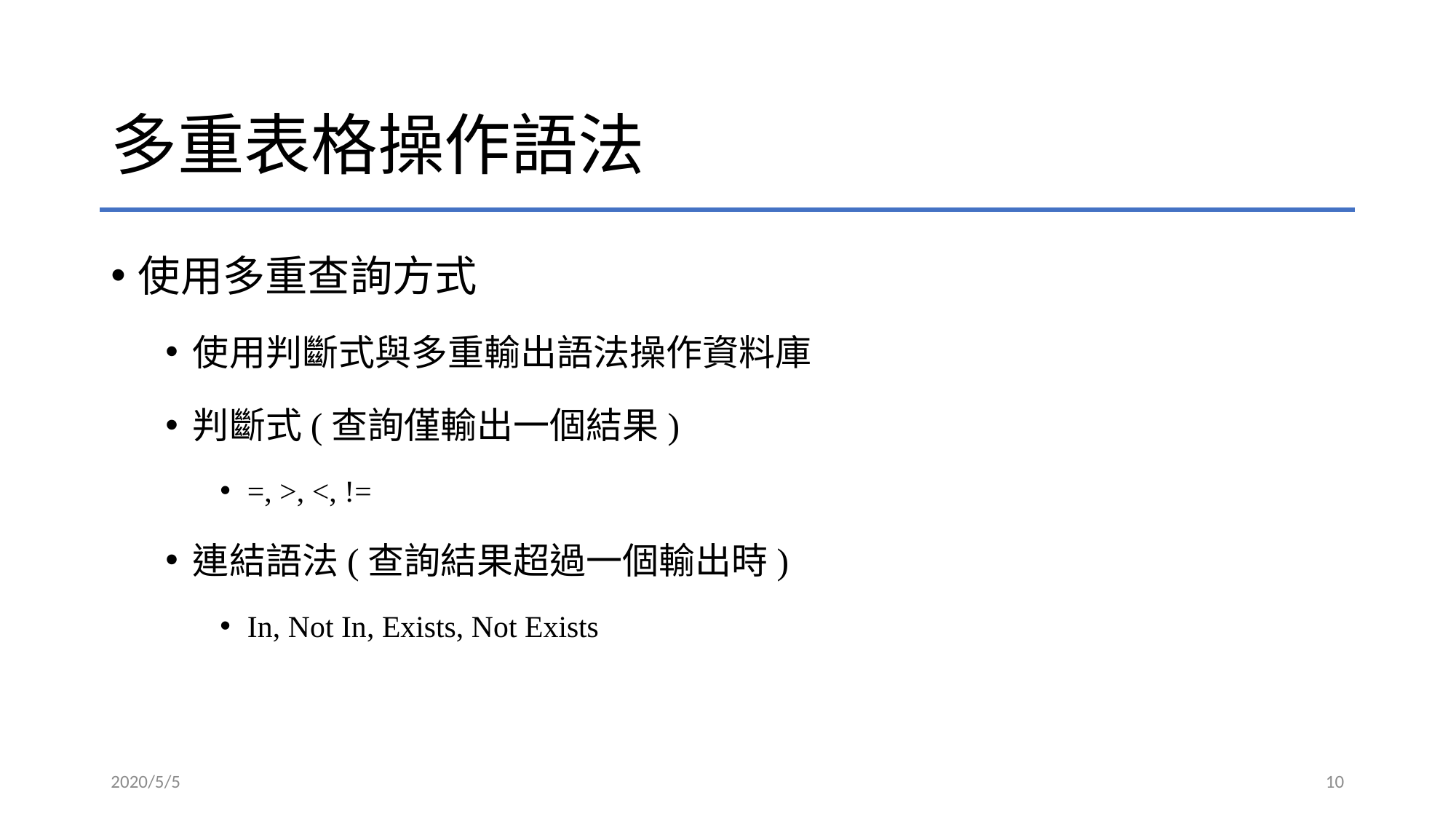

# 多重表格操作語法
使用多重查詢方式
使用判斷式與多重輸出語法操作資料庫
判斷式(查詢僅輸出一個結果)
=, >, <, !=
連結語法(查詢結果超過一個輸出時)
In, Not In, Exists, Not Exists
2020/5/5
10